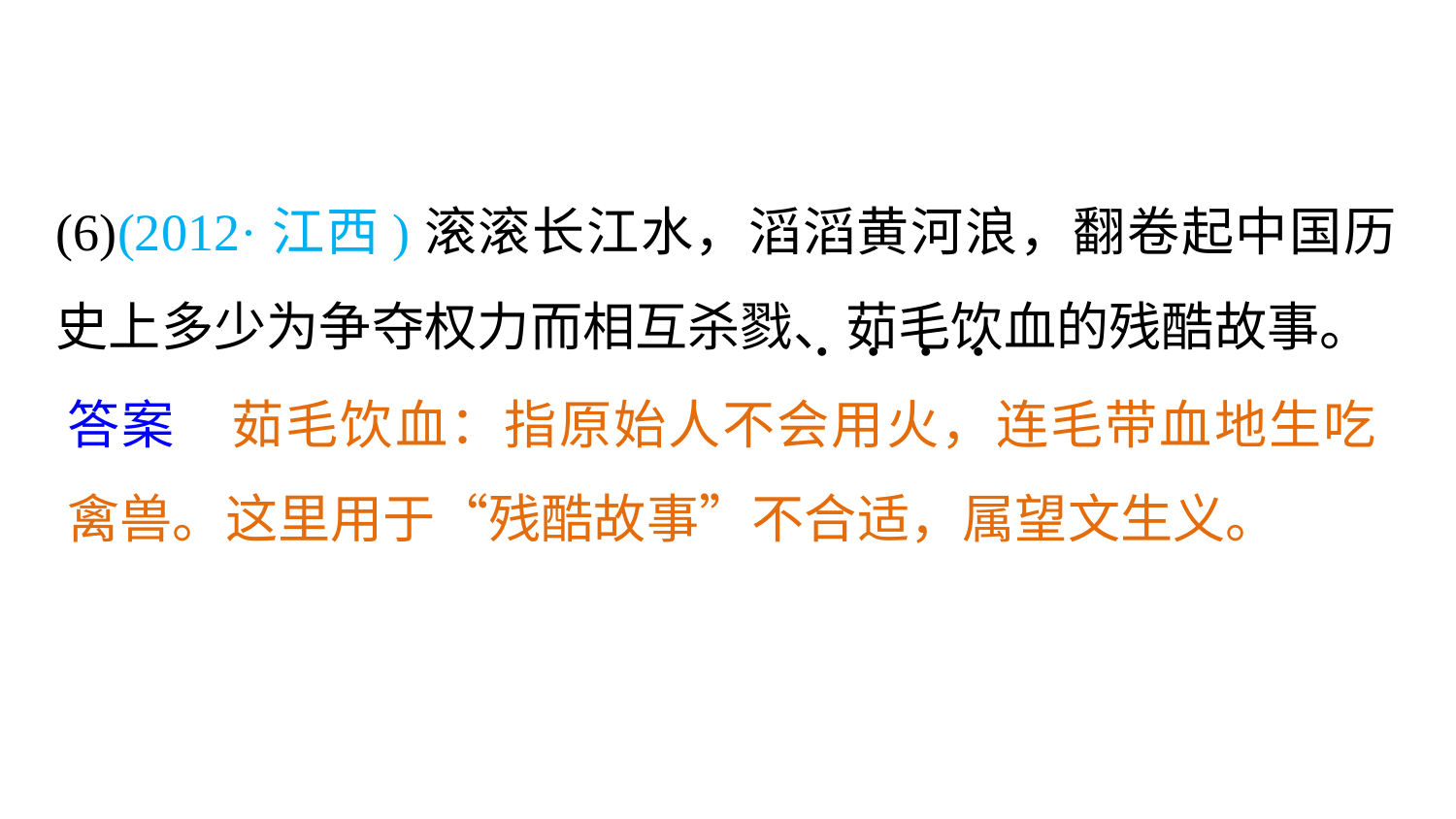

(6)(2012·江西)滚滚长江水，滔滔黄河浪，翻卷起中国历史上多少为争夺权力而相互杀戮、茹毛饮血的残酷故事。
.   .   .   .
答案　茹毛饮血：指原始人不会用火，连毛带血地生吃禽兽。这里用于“残酷故事”不合适，属望文生义。